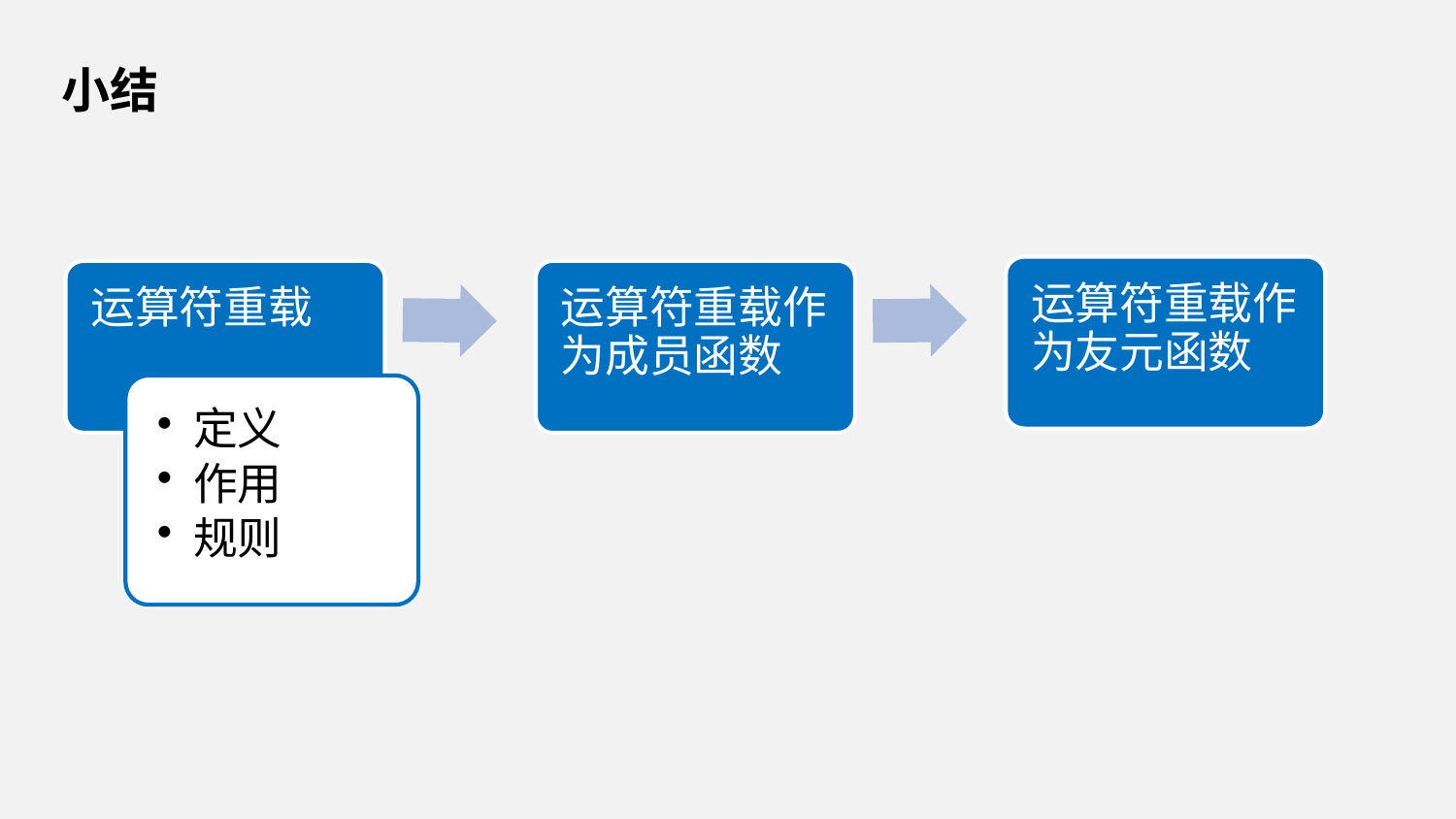

小结
运算符重载作为友元函数
运算符重载
运算符重载作为成员函数

定义
作用
规则